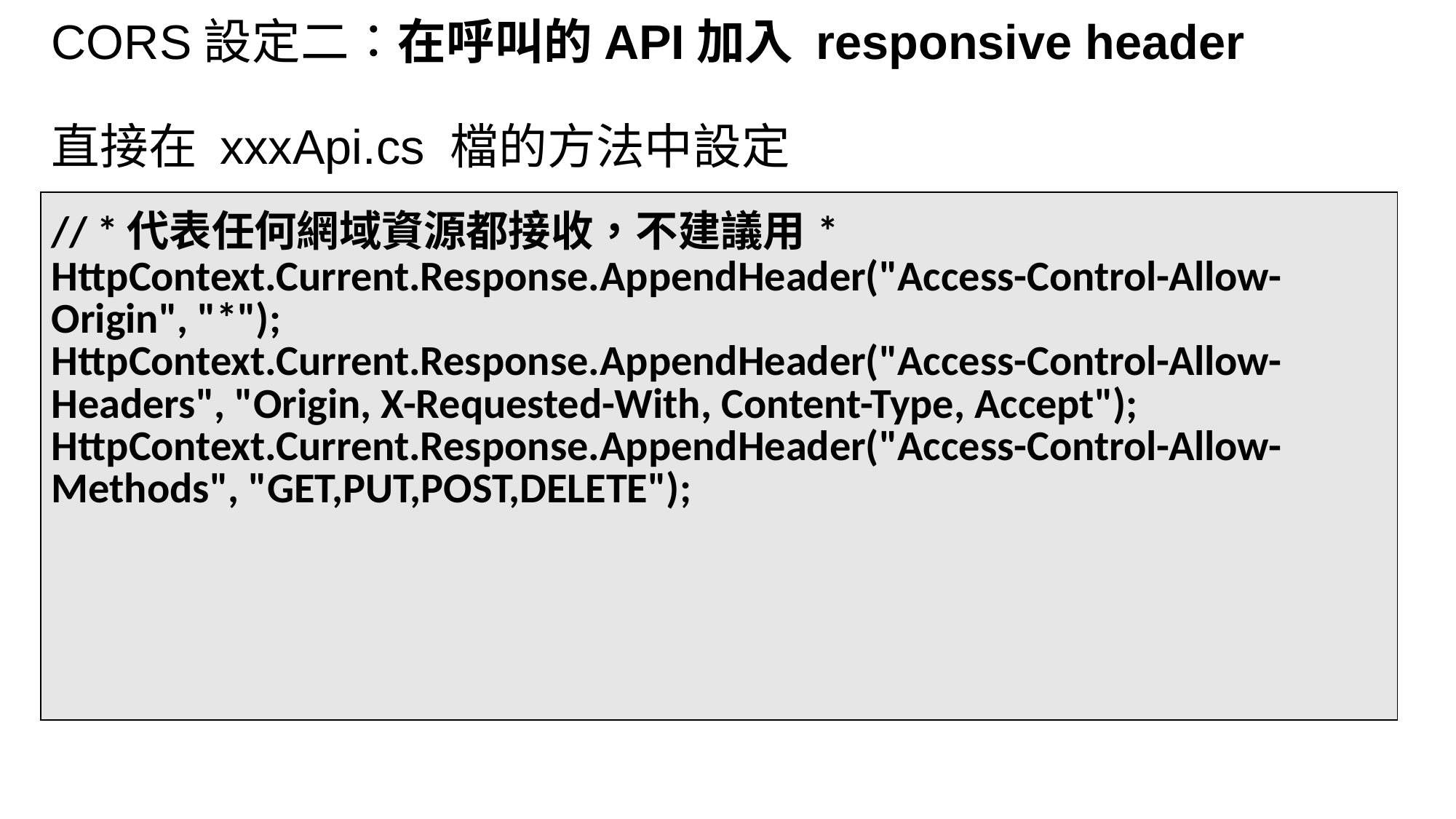

# CORS設定二：在呼叫的API加入 responsive header 直接在 xxxApi.cs 檔的方法中設定

| // \*代表任何網域資源都接收，不建議用\* HttpContext.Current.Response.AppendHeader("Access-Control-Allow-Origin", "\*"); HttpContext.Current.Response.AppendHeader("Access-Control-Allow-Headers", "Origin, X-Requested-With, Content-Type, Accept"); HttpContext.Current.Response.AppendHeader("Access-Control-Allow-Methods", "GET,PUT,POST,DELETE"); |
| --- |